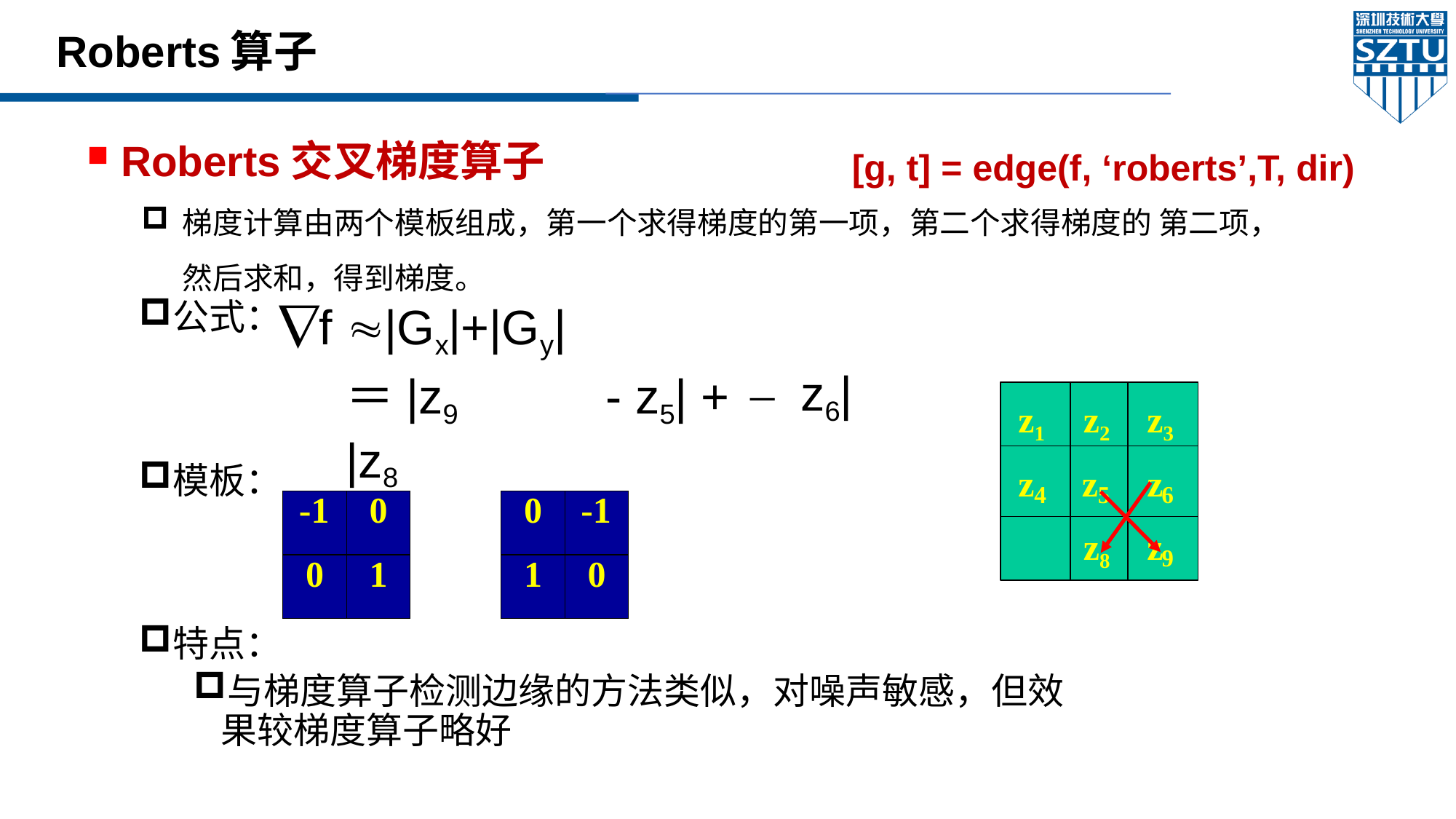

# Roberts算子
Roberts交叉梯度算子
梯度计算由两个模板组成，第一个求得梯度的第一项，第二个求得梯度的 第二项，然后求和，得到梯度。

[g, t] = edge(f, ‘roberts’,T, dir)
公式：

模板：

特点：
与梯度算子检测边缘的方法类似，对噪声敏感，但效果较梯度算子略好
∇f ≈|Gx|+|Gy|
＝|z9	- z5| + |z8
–	z6|

z1	z2	z3

z
z	z
4
5
6

| -1 | 0 |
| --- | --- |
| 0 | 1 |
| 0 | -1 |
| --- | --- |
| 1 | 0 |

z7	z8	z
9